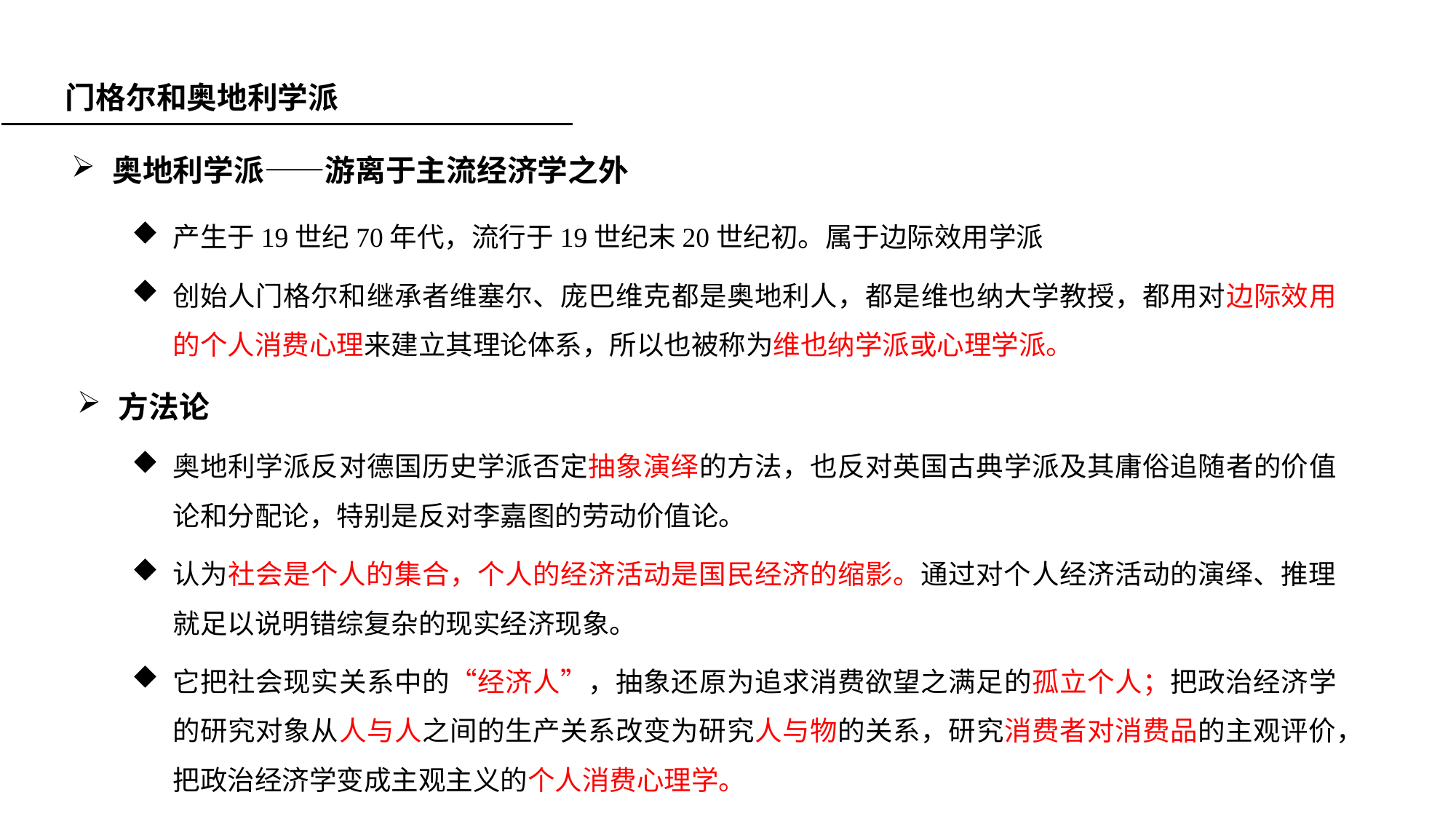

门格尔和奥地利学派
奥地利学派——游离于主流经济学之外
产生于19世纪70年代，流行于19世纪末20世纪初。属于边际效用学派
创始人门格尔和继承者维塞尔、庞巴维克都是奥地利人，都是维也纳大学教授，都用对边际效用的个人消费心理来建立其理论体系，所以也被称为维也纳学派或心理学派。
方法论
奥地利学派反对德国历史学派否定抽象演绎的方法，也反对英国古典学派及其庸俗追随者的价值论和分配论，特别是反对李嘉图的劳动价值论。
认为社会是个人的集合，个人的经济活动是国民经济的缩影。通过对个人经济活动的演绎、推理就足以说明错综复杂的现实经济现象。
它把社会现实关系中的“经济人”，抽象还原为追求消费欲望之满足的孤立个人；把政治经济学的研究对象从人与人之间的生产关系改变为研究人与物的关系，研究消费者对消费品的主观评价，把政治经济学变成主观主义的个人消费心理学。